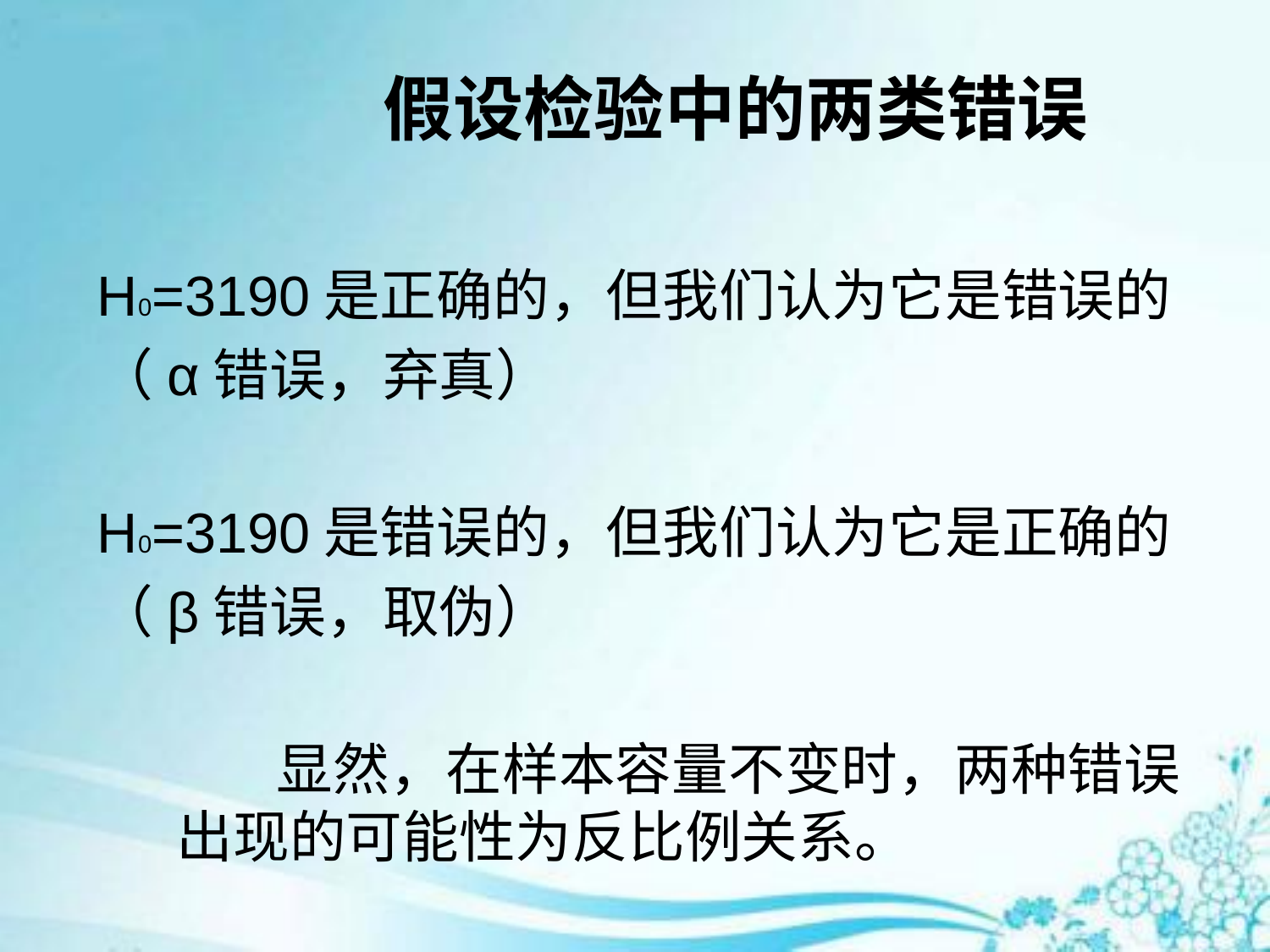

# 假设检验中的两类错误
H0=3190是正确的，但我们认为它是错误的
（α错误，弃真）

H0=3190是错误的，但我们认为它是正确的
（β错误，取伪）

显然，在样本容量不变时，两种错误出现的可能性为反比例关系。